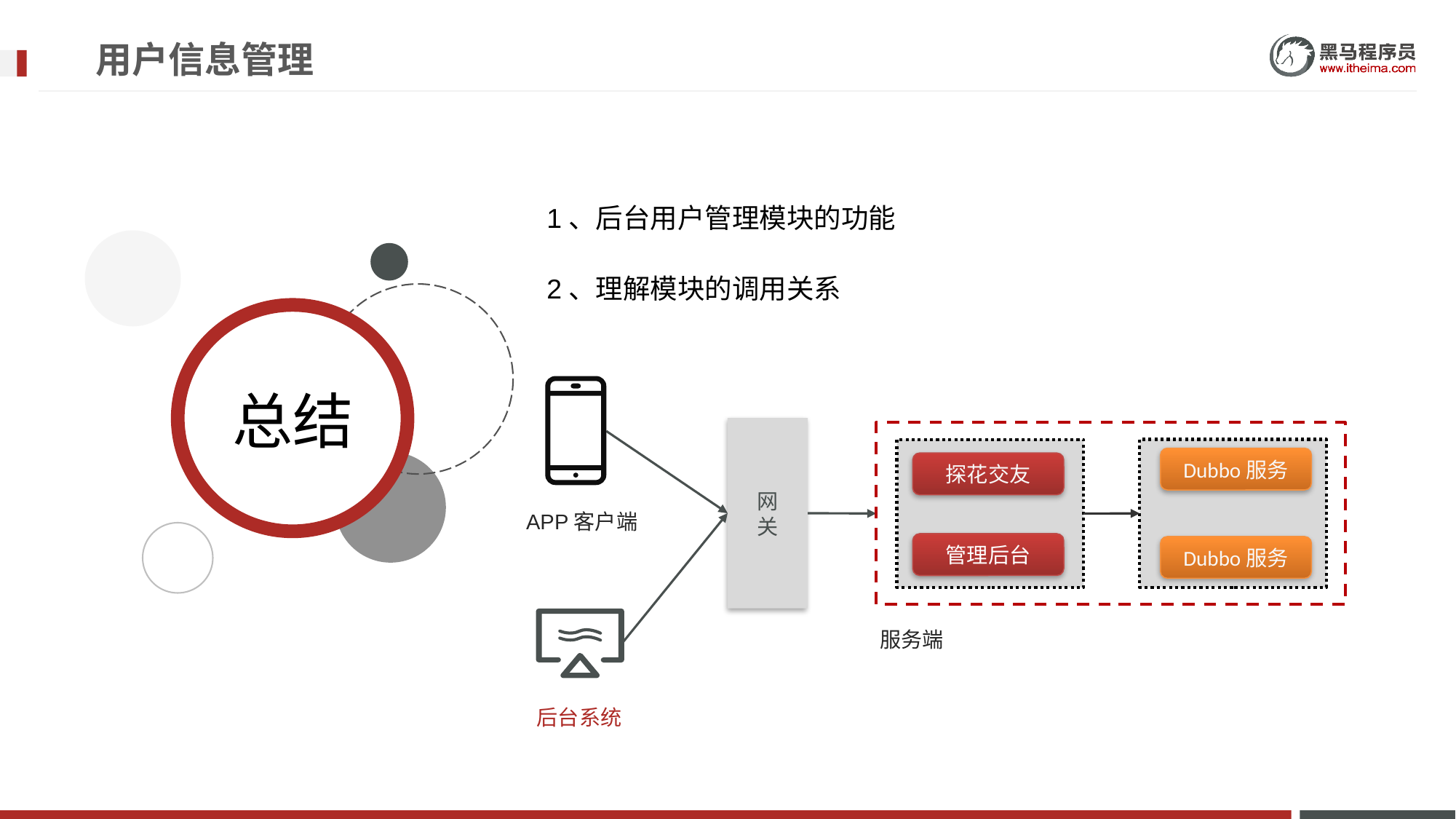

# 用户信息管理
1、后台用户管理模块的功能
2、理解模块的调用关系

APP客户端
网
关

服务端

Dubbo服务
Dubbo服务

探花交友
管理后台

后台系统